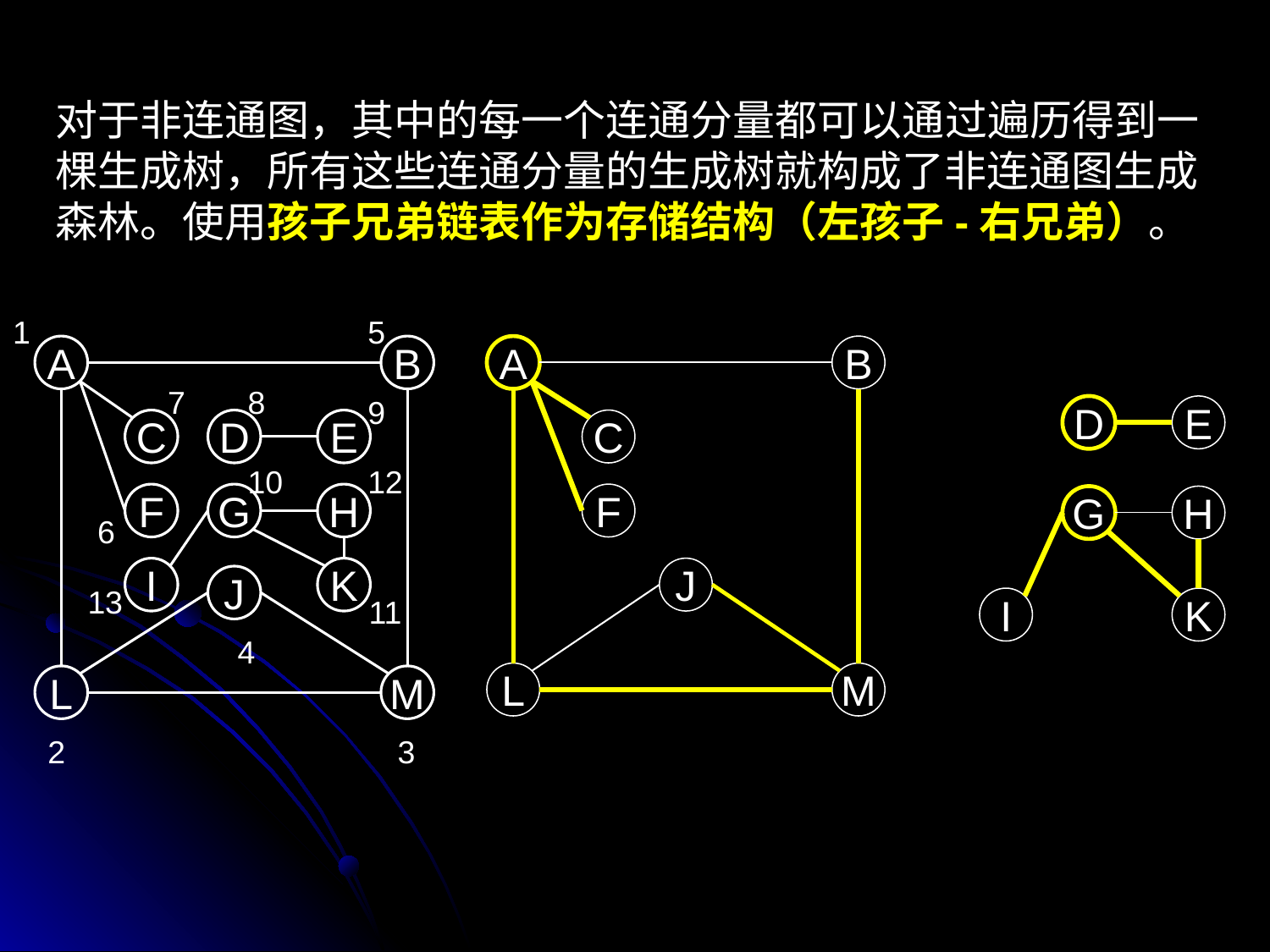

对于非连通图，其中的每一个连通分量都可以通过遍历得到一棵生成树，所有这些连通分量的生成树就构成了非连通图生成森林。使用孩子兄弟链表作为存储结构（左孩子-右兄弟）。
1
5
A
B
A
B
7
8
9
D
E
C
D
E
C
10
12
F
G
H
F
G
H
6
I
K
J
J
13
11
I
K
4
L
M
L
M
2
3